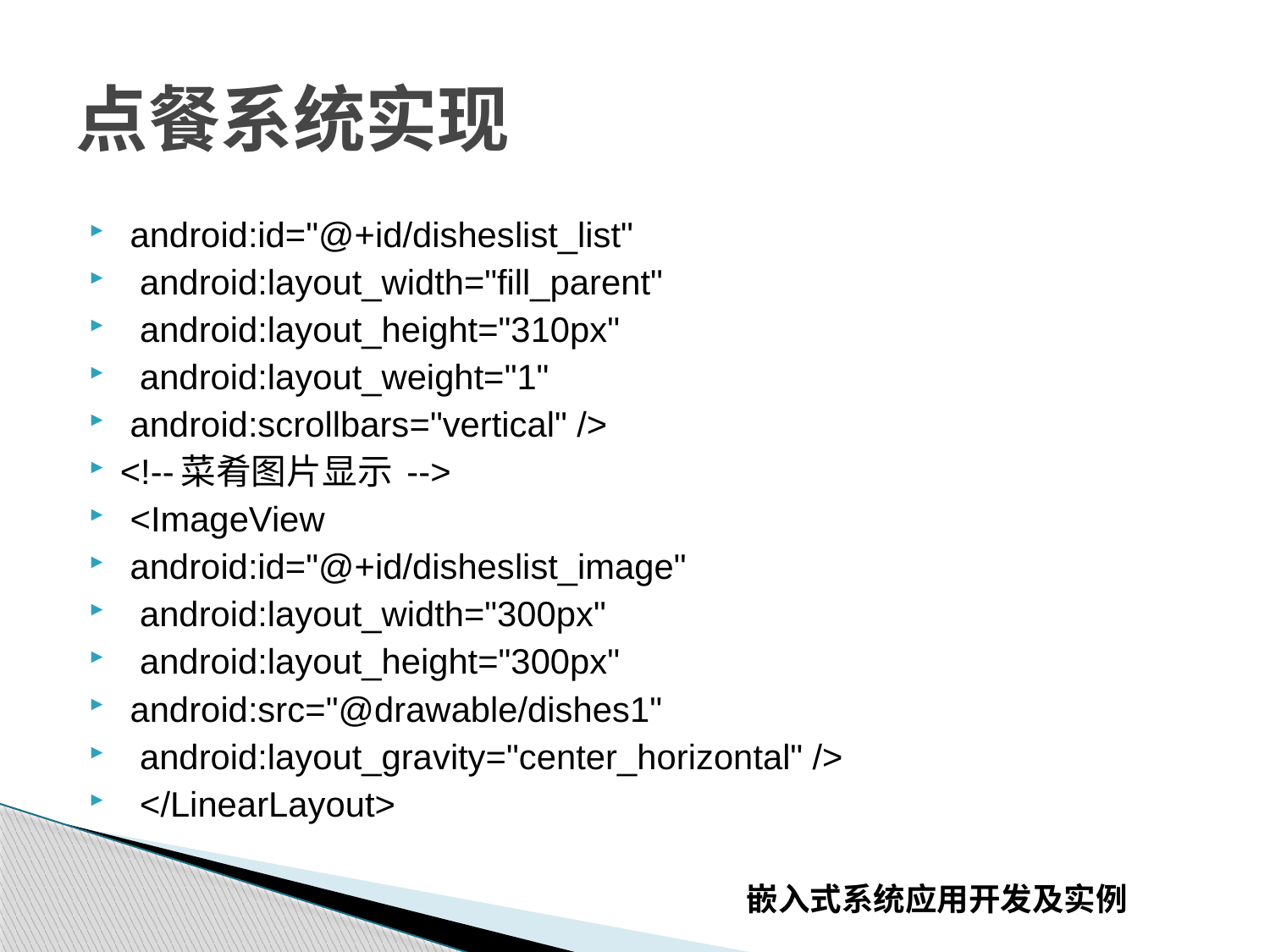

# 点餐系统实现
 android:id="@+id/disheslist_list"
  android:layout_width="fill_parent"
  android:layout_height="310px"
  android:layout_weight="1"
 android:scrollbars="vertical" />
<!--菜肴图片显示 -->
 <ImageView
 android:id="@+id/disheslist_image"
  android:layout_width="300px"
  android:layout_height="300px"
 android:src="@drawable/dishes1"
  android:layout_gravity="center_horizontal" />
  </LinearLayout>

嵌入式系统应用开发及实例